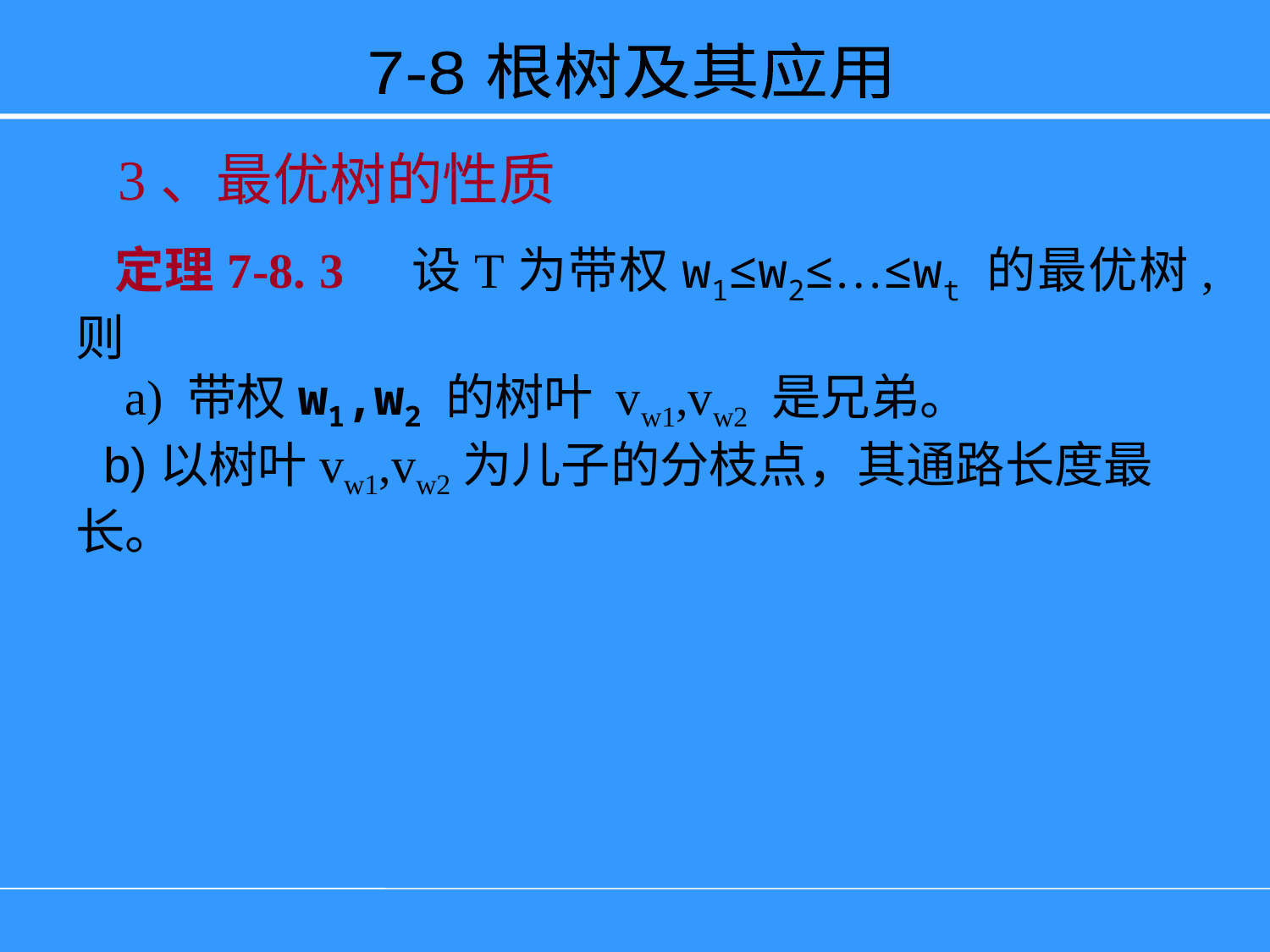

7-8 根树及其应用

3、最优树的性质

  定理7-8. 3    设T为带权w1≤w2≤…≤wt 的最优树,则
    a) 带权w1,w2 的树叶 vw1,vw2 是兄弟。
  b)以树叶vw1,vw2为儿子的分枝点，其通路长度最长。